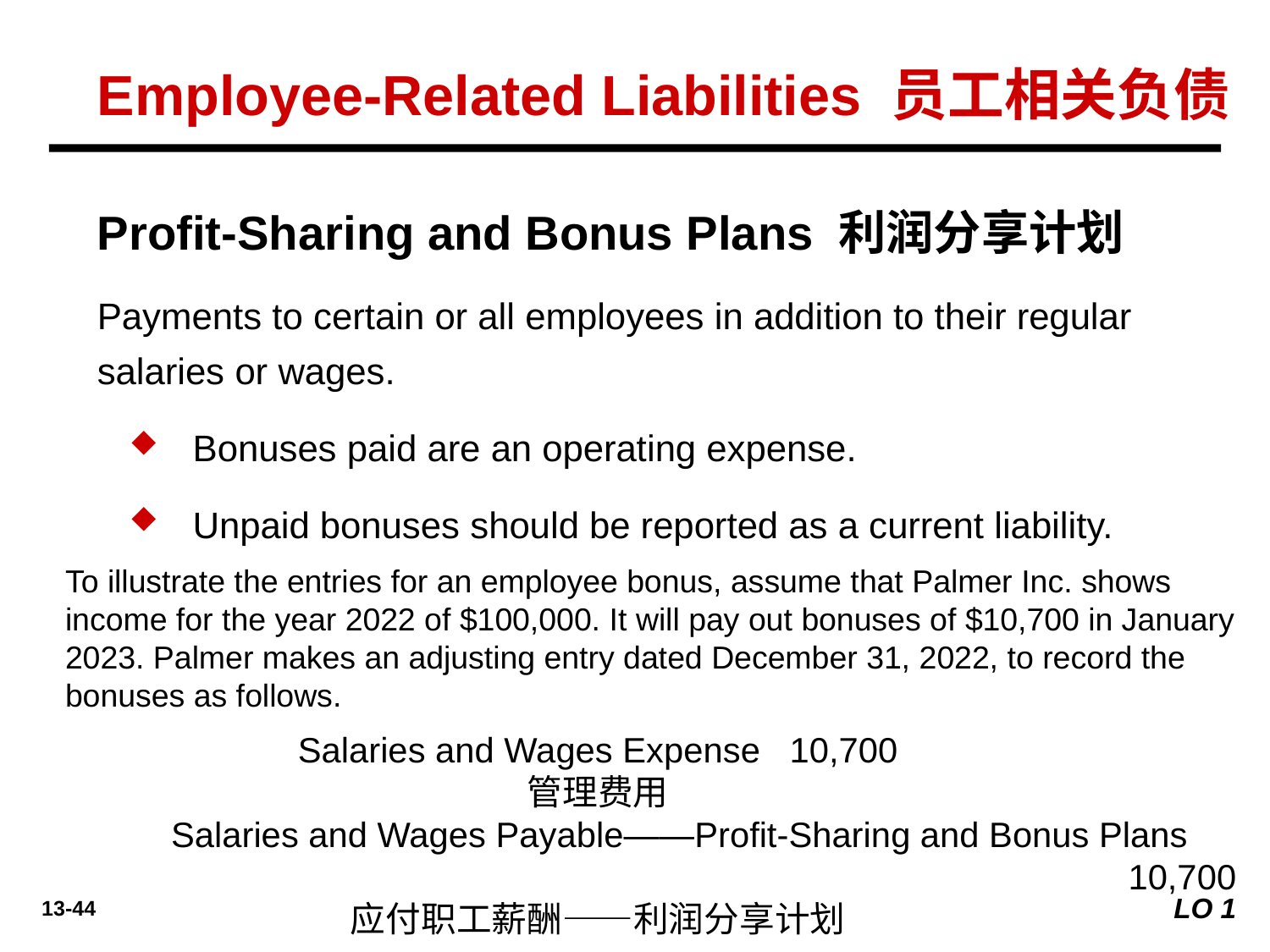

Employee-Related Liabilities 员工相关负债

Profit-Sharing and Bonus Plans 利润分享计划
Payments to certain or all employees in addition to their regular salaries or wages.
Bonuses paid are an operating expense.
Unpaid bonuses should be reported as a current liability.
To illustrate the entries for an employee bonus, assume that Palmer Inc. shows income for the year 2022 of $100,000. It will pay out bonuses of $10,700 in January 2023. Palmer makes an adjusting entry dated December 31, 2022, to record the bonuses as follows.
Salaries and Wages Expense   10,700
管理费用
                     Salaries and Wages Payable——Profit-Sharing and Bonus Plans          10,700
应付职工薪酬——利润分享计划

LO 1